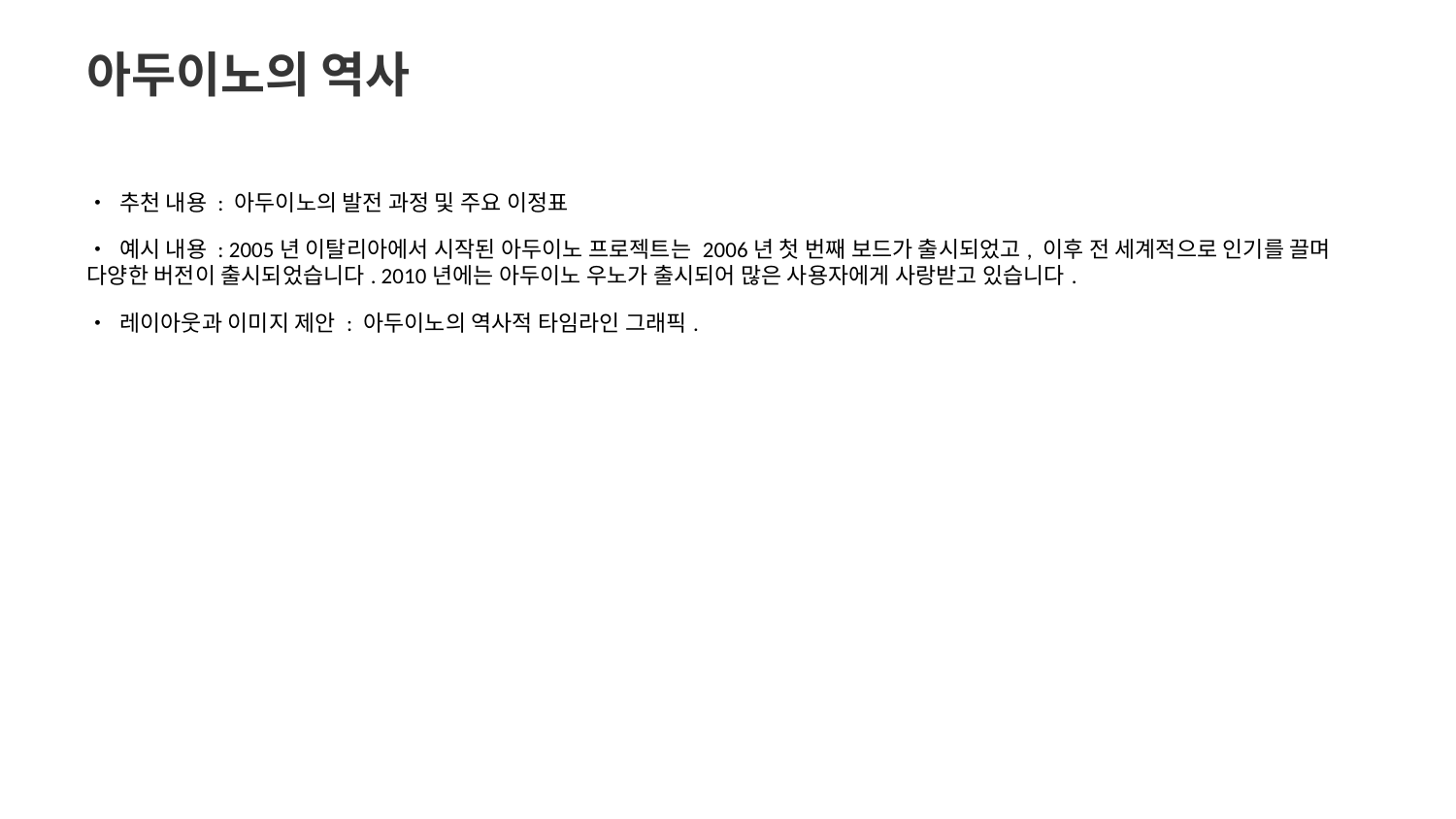

아두이노의 역사
• 추천 내용 : 아두이노의 발전 과정 및 주요 이정표
• 예시 내용 : 2005년 이탈리아에서 시작된 아두이노 프로젝트는 2006년 첫 번째 보드가 출시되었고, 이후 전 세계적으로 인기를 끌며 다양한 버전이 출시되었습니다. 2010년에는 아두이노 우노가 출시되어 많은 사용자에게 사랑받고 있습니다.
• 레이아웃과 이미지 제안 : 아두이노의 역사적 타임라인 그래픽.